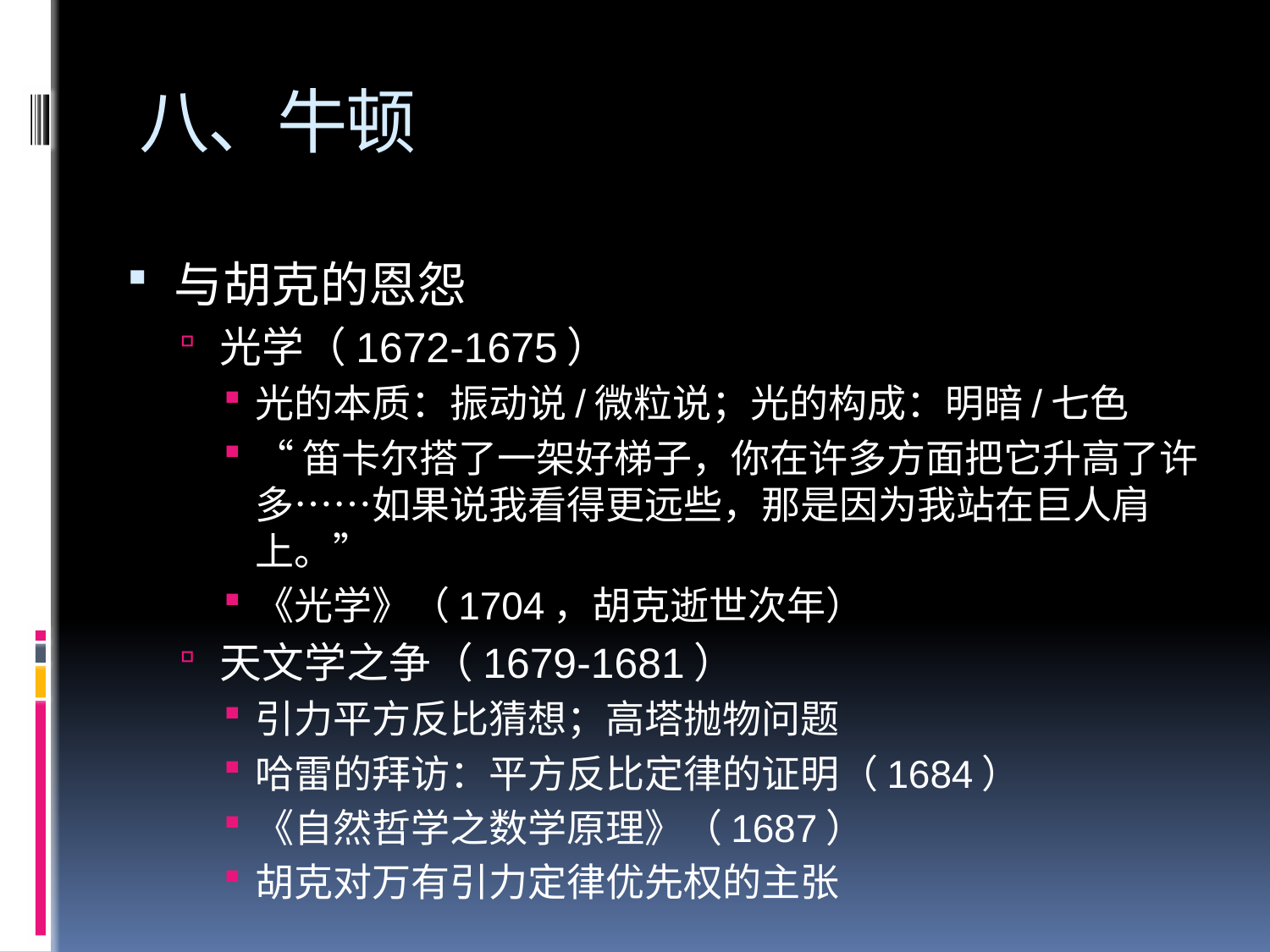

# 八、牛顿
与胡克的恩怨
光学（1672-1675）
光的本质：振动说/微粒说；光的构成：明暗/七色
“笛卡尔搭了一架好梯子，你在许多方面把它升高了许多……如果说我看得更远些，那是因为我站在巨人肩上。”
《光学》（1704，胡克逝世次年）
天文学之争（1679-1681）
引力平方反比猜想；高塔抛物问题
哈雷的拜访：平方反比定律的证明（1684）
《自然哲学之数学原理》（1687）
胡克对万有引力定律优先权的主张